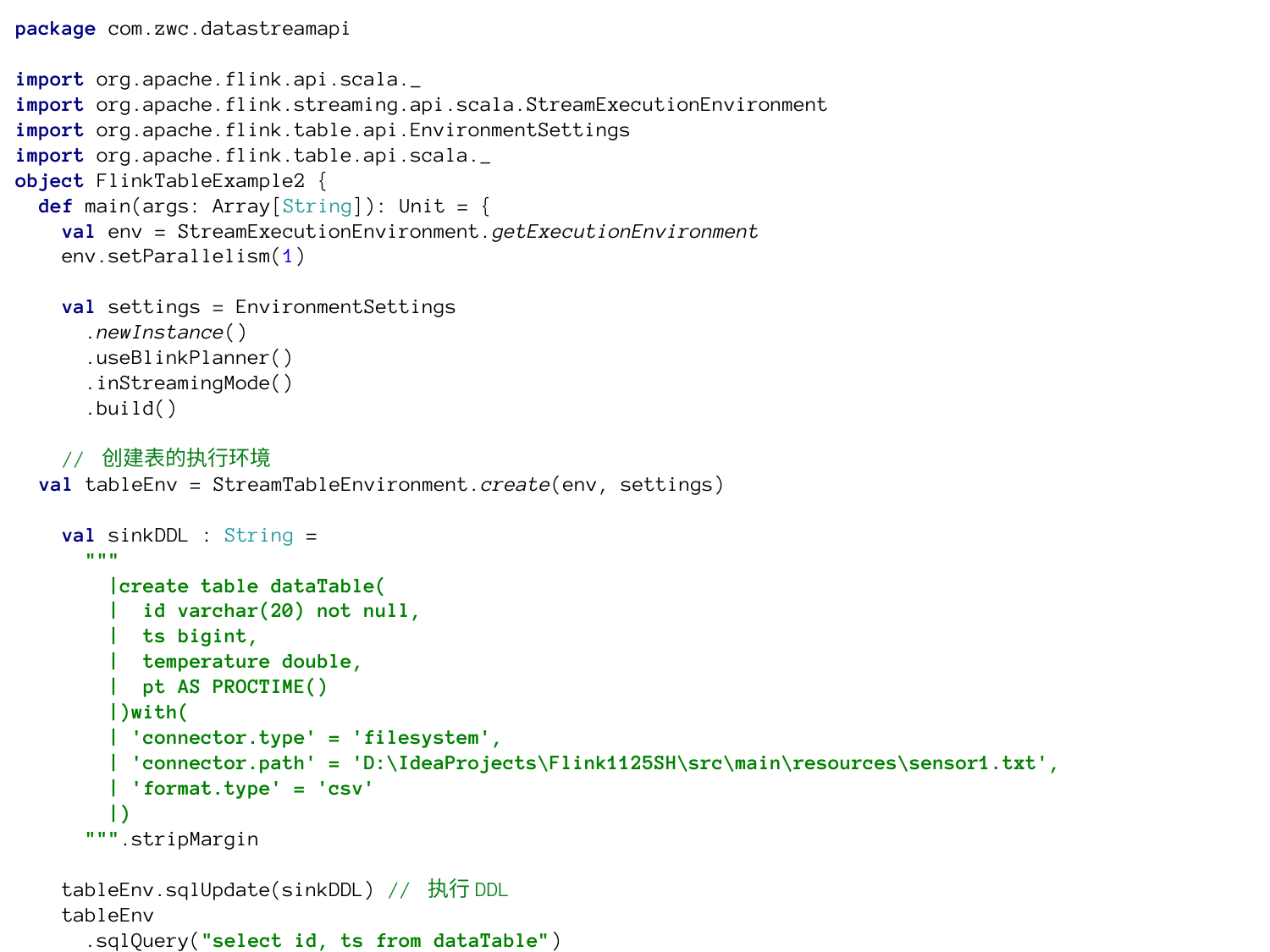

package com.zwc.datastreamapi
import org.apache.flink.api.scala._
import org.apache.flink.streaming.api.scala.StreamExecutionEnvironment
import org.apache.flink.table.api.EnvironmentSettings
import org.apache.flink.table.api.scala._
object FlinkTableExample2 {
  def main(args: Array[String]): Unit = {
    val env = StreamExecutionEnvironment.getExecutionEnvironment
    env.setParallelism(1)
    val settings = EnvironmentSettings
      .newInstance()
      .useBlinkPlanner()
      .inStreamingMode()
      .build()
    // 创建表的执行环境
    val tableEnv = StreamTableEnvironment.create(env, settings)
    val sinkDDL : String =
      """
        |create table dataTable(
        |  id varchar(20) not null,
        |  ts bigint,
        |  temperature double,
        |  pt AS PROCTIME()
        |)with(
        | 'connector.type' = 'filesystem',
        | 'connector.path' = 'D:\IdeaProjects\Flink1125SH\src\main\resources\sensor1.txt',
        | 'format.type' = 'csv'
        |)
      """.stripMargin
    tableEnv.sqlUpdate(sinkDDL) // 执行DDL
    tableEnv
      .sqlQuery("select id, ts from dataTable")
      .toAppendStream[(String, Long)]
      .print()
    env.execute()
  }
}